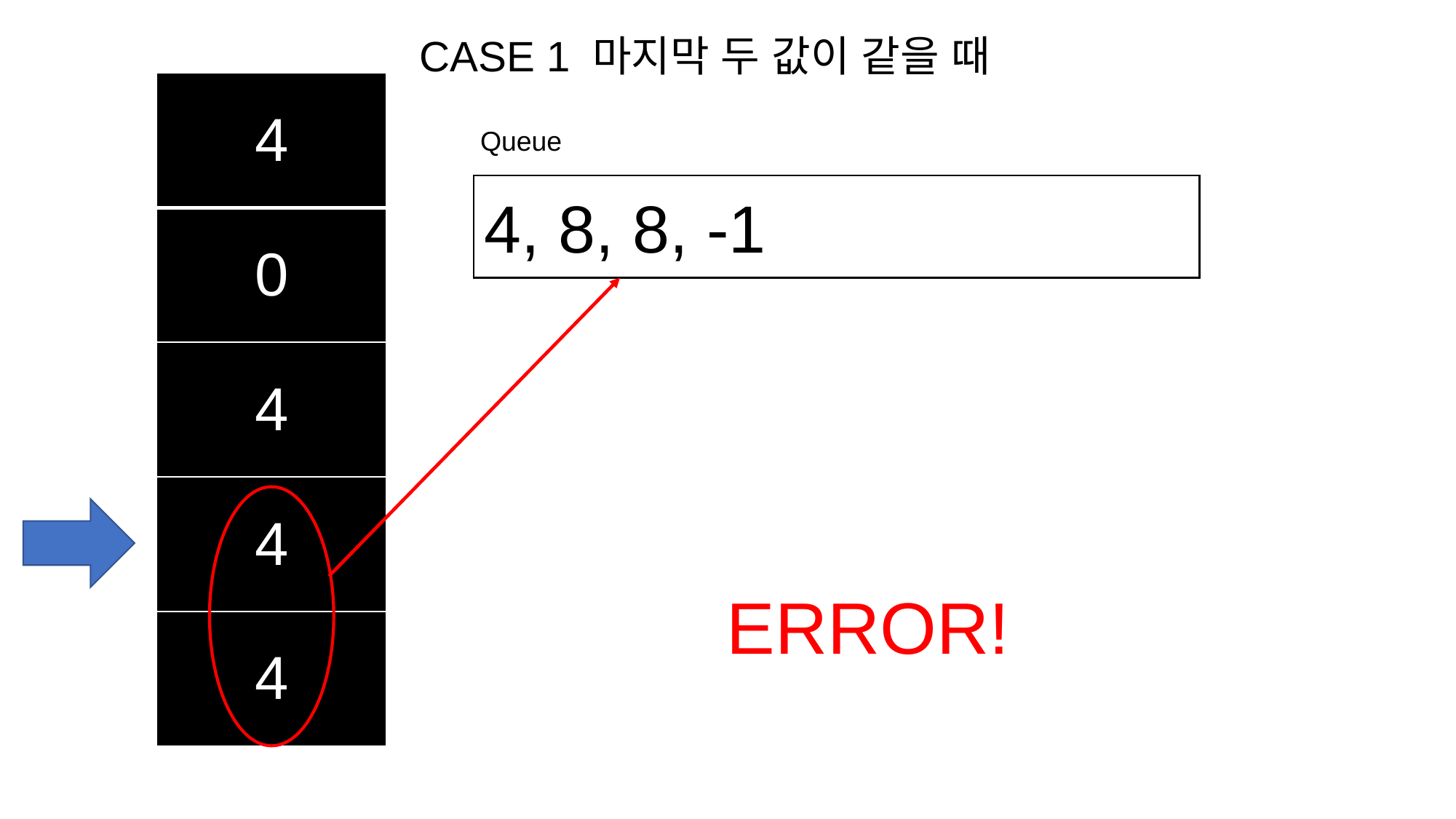

CASE 1 마지막 두 값이 같을 때
| 4 |
| --- |
| 0 |
| 4 |
| 4 |
| 4 |
Queue
4, 8, 8, -1

ERROR!